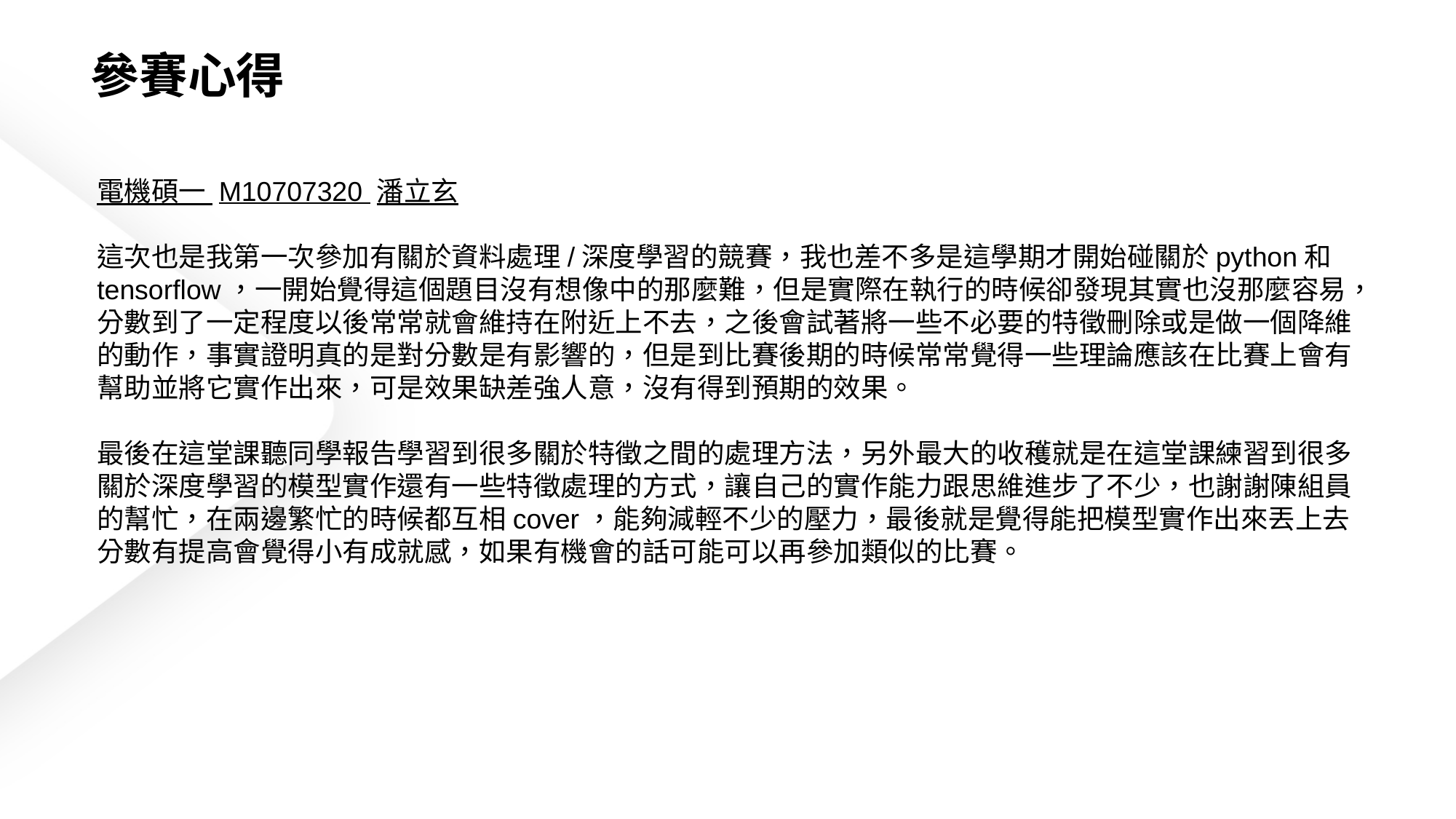

參賽心得
電機碩一 M10707320 潘立玄

這次也是我第一次參加有關於資料處理/深度學習的競賽，我也差不多是這學期才開始碰關於python和tensorflow，一開始覺得這個題目沒有想像中的那麼難，但是實際在執行的時候卻發現其實也沒那麼容易，分數到了一定程度以後常常就會維持在附近上不去，之後會試著將一些不必要的特徵刪除或是做一個降維的動作，事實證明真的是對分數是有影響的，但是到比賽後期的時候常常覺得一些理論應該在比賽上會有幫助並將它實作出來，可是效果缺差強人意，沒有得到預期的效果。

最後在這堂課聽同學報告學習到很多關於特徵之間的處理方法，另外最大的收穫就是在這堂課練習到很多關於深度學習的模型實作還有一些特徵處理的方式，讓自己的實作能力跟思維進步了不少，也謝謝陳組員的幫忙，在兩邊繁忙的時候都互相cover，能夠減輕不少的壓力，最後就是覺得能把模型實作出來丟上去分數有提高會覺得小有成就感，如果有機會的話可能可以再參加類似的比賽。